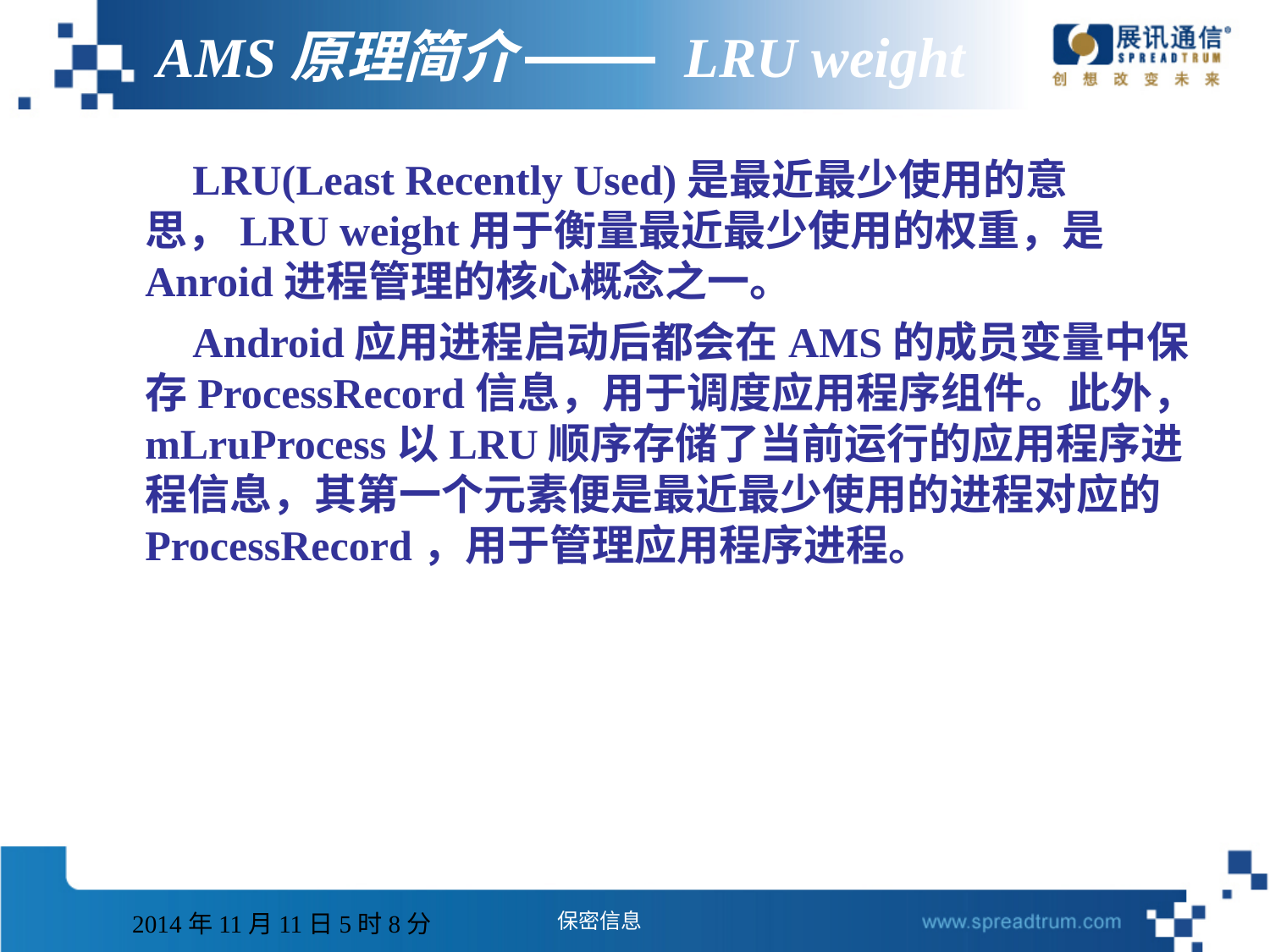

# AMS原理简介            LRU weight
         LRU(Least Recently Used)是最近最少使用的意思，LRU weight用于衡量最近最少使用的权重，是Anroid进程管理的核心概念之一。
         Android应用进程启动后都会在AMS的成员变量中保存ProcessRecord信息，用于调度应用程序组件。此外，mLruProcess以LRU顺序存储了当前运行的应用程序进程信息，其第一个元素便是最近最少使用的进程对应的ProcessRecord，用于管理应用程序进程。

2014年11月11日5时8分